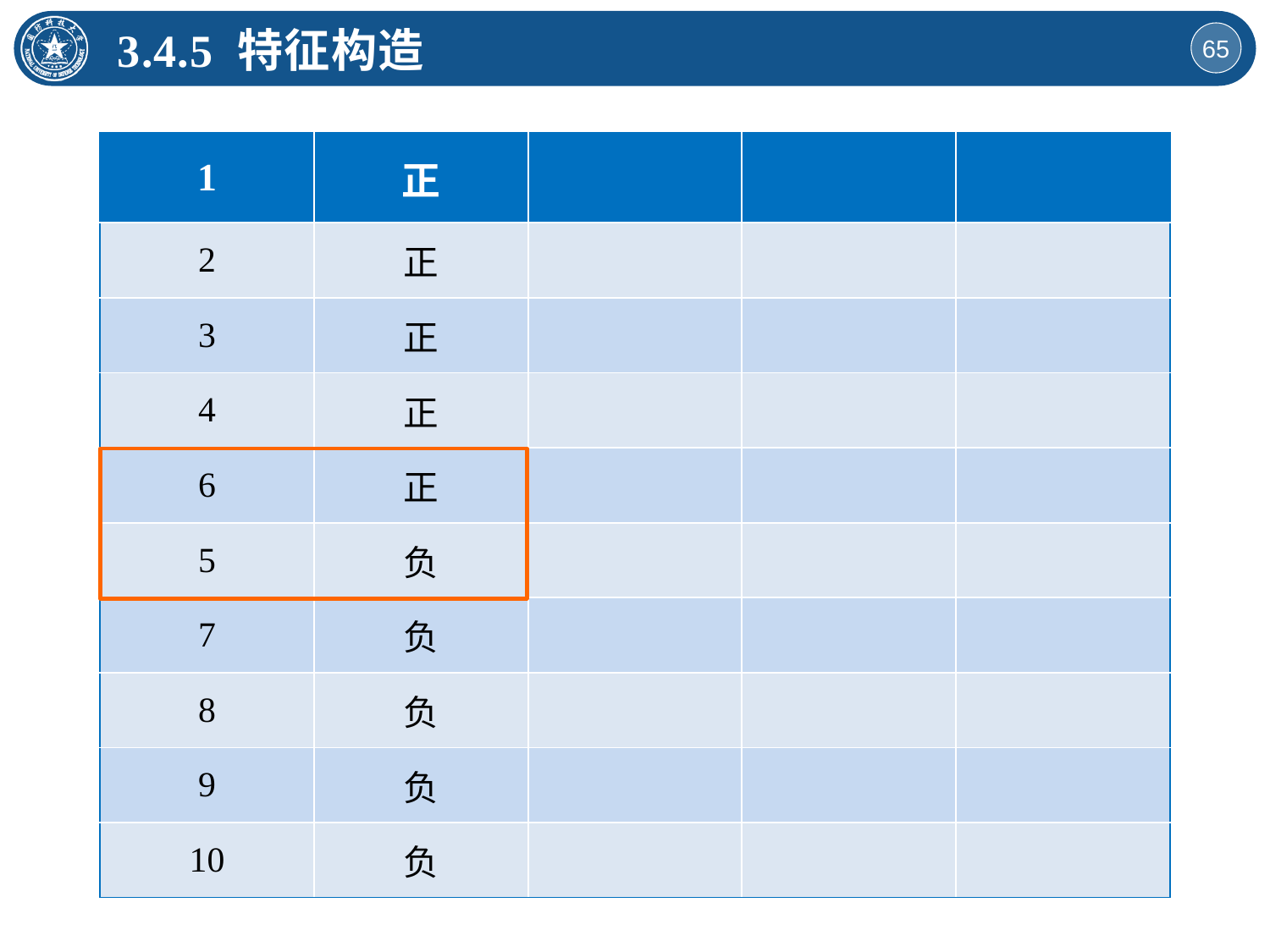

3.4.5 特征构造
| 1 | 正 |  |  |  |
| --- | --- | --- | --- | --- |
| 2 | 正 |  |  |  |
| 3 | 正 |  |  |  |
| 4 | 正 |  |  |  |
| 6 | 正 |  |  |  |
| 5 | 负 |  |  |  |
| 7 | 负 |  |  |  |
| 8 | 负 |  |  |  |
| 9 | 负 |  |  |  |
| 10 | 负 |  |  |  |